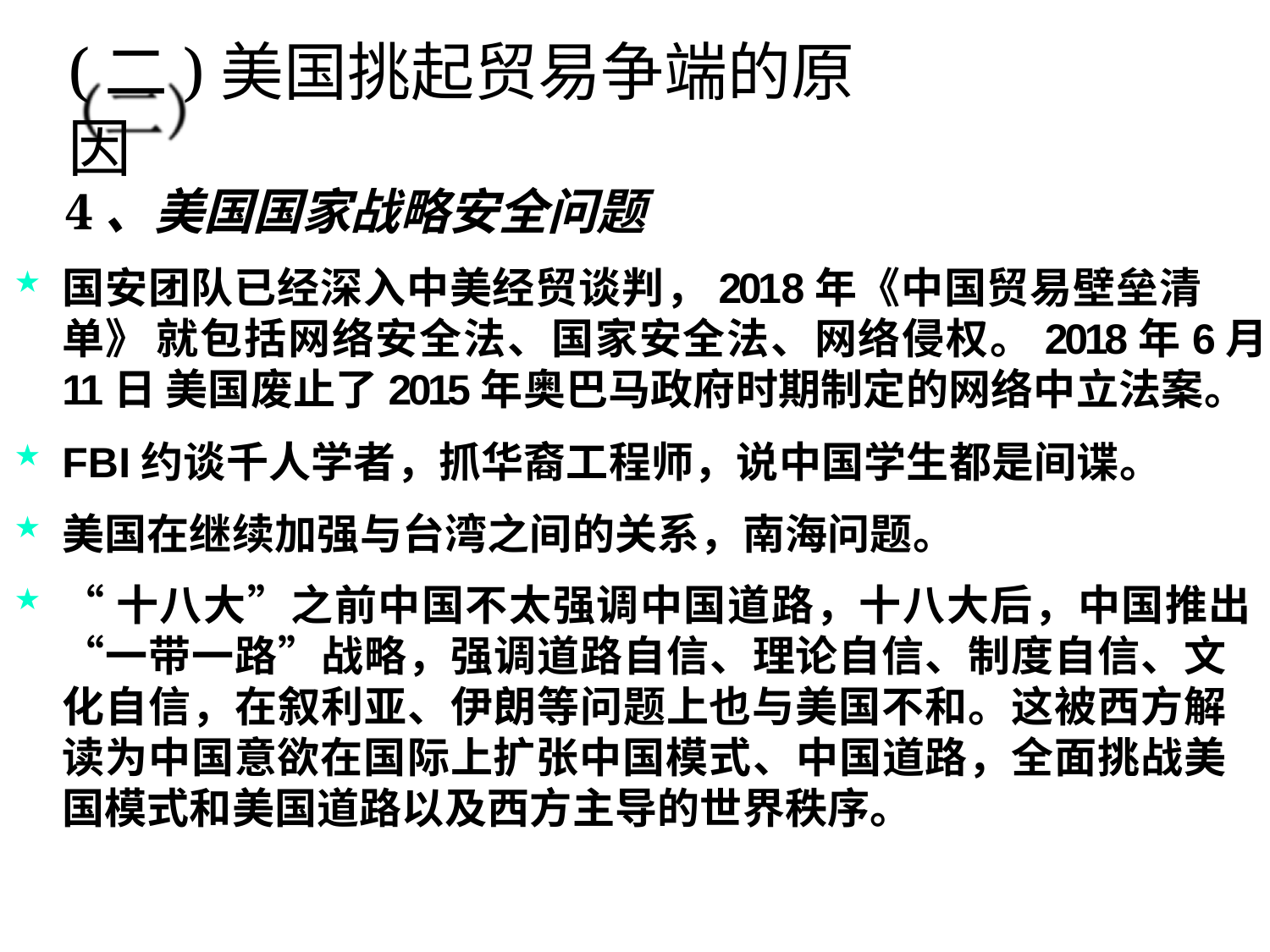

# (二)美国挑起贸易争端的原因
4、美国国家战略安全问题
国安团队已经深入中美经贸谈判，2018年《中国贸易壁垒清单》 就包括网络安全法、国家安全法、网络侵权。2018年6月11日 美国废止了2015年奥巴马政府时期制定的网络中立法案。
FBI约谈千人学者，抓华裔工程师，说中国学生都是间谍。
美国在继续加强与台湾之间的关系，南海问题。
“十八大”之前中国不太强调中国道路，十八大后，中国推出 “一带一路”战略，强调道路自信、理论自信、制度自信、文 化自信，在叙利亚、伊朗等问题上也与美国不和。这被西方解 读为中国意欲在国际上扩张中国模式、中国道路，全面挑战美 国模式和美国道路以及西方主导的世界秩序。